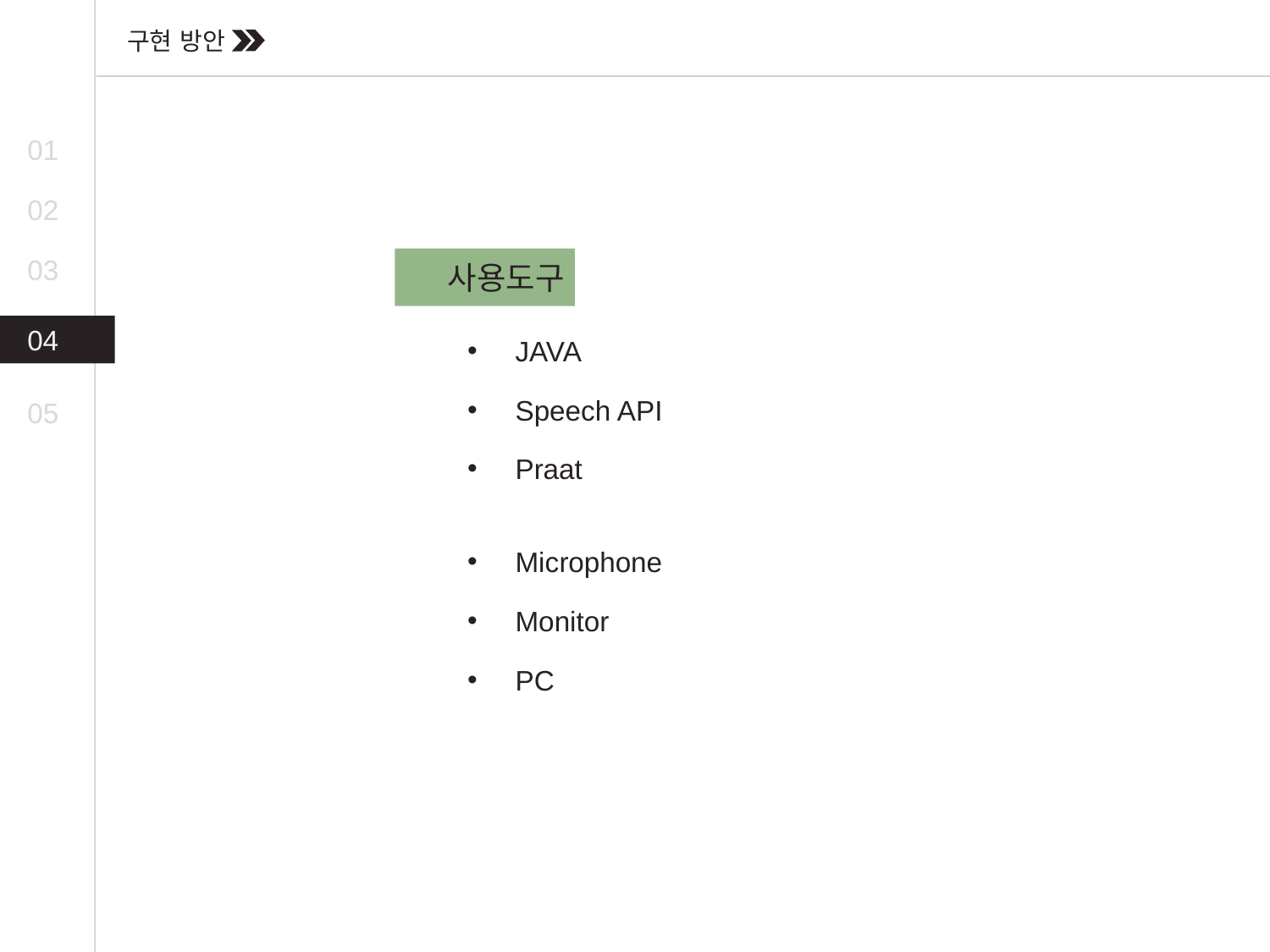

구현 방안

01
02
03

사용도구

04
JAVA

Speech API

Praat

Microphone

Monitor

PC
05